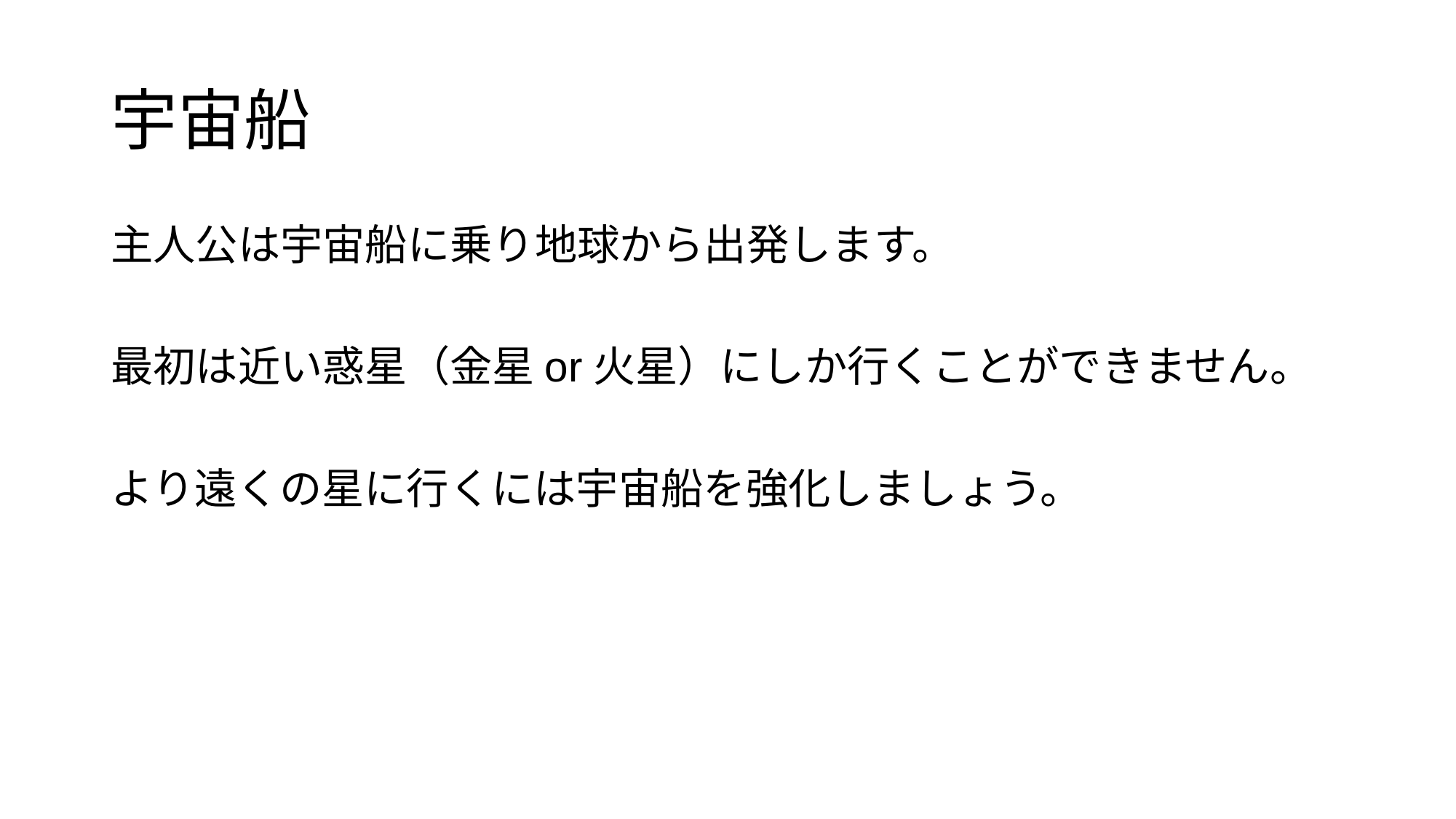

# 宇宙船
主人公は宇宙船に乗り地球から出発します。

最初は近い惑星（金星or火星）にしか行くことができません。

より遠くの星に行くには宇宙船を強化しましょう。